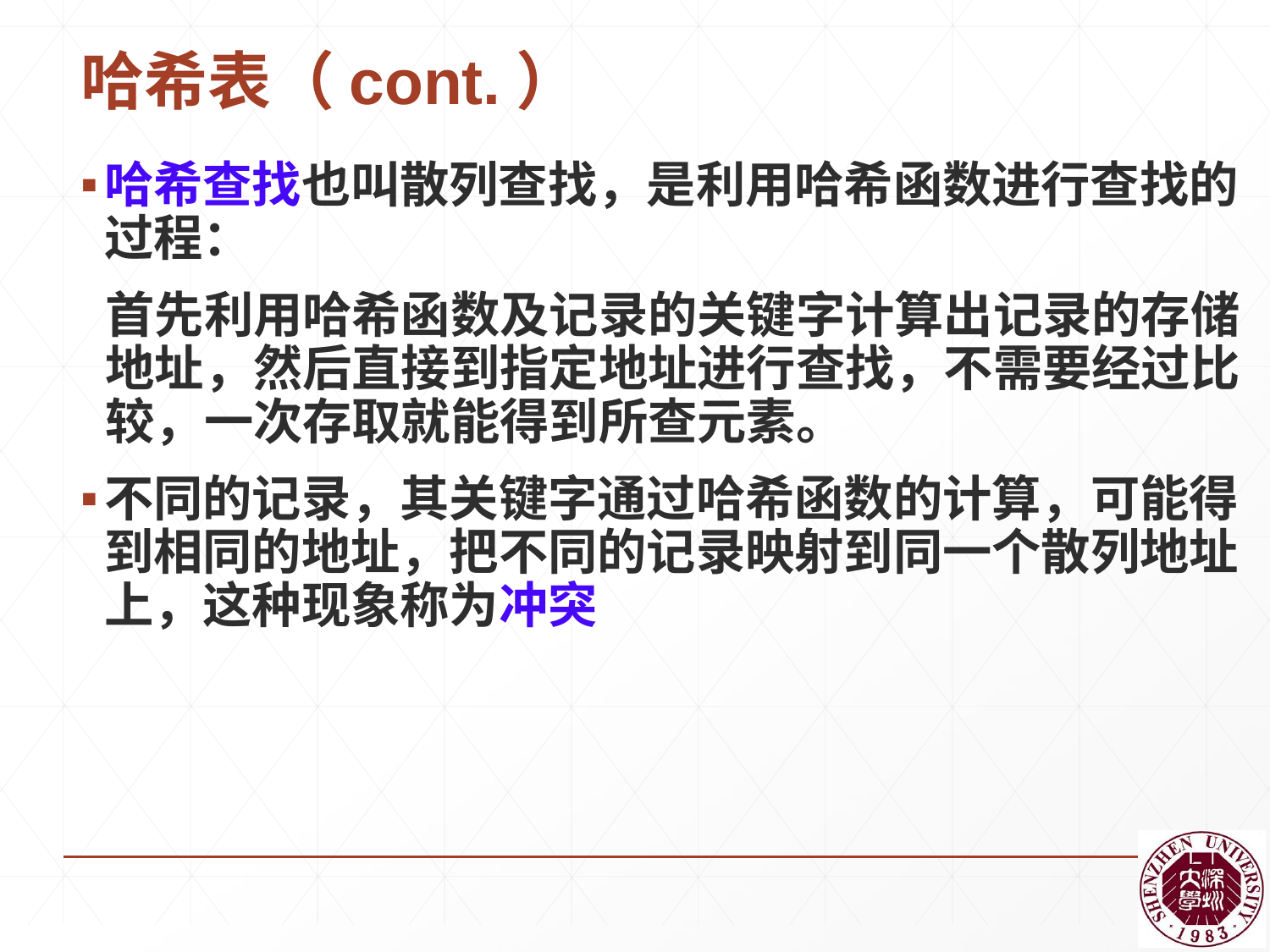

# 哈希表（cont.）
哈希查找也叫散列查找，是利用哈希函数进行查找的过程：
首先利用哈希函数及记录的关键字计算出记录的存储地址，然后直接到指定地址进行查找，不需要经过比较，一次存取就能得到所查元素。
不同的记录，其关键字通过哈希函数的计算，可能得到相同的地址，把不同的记录映射到同一个散列地址上，这种现象称为冲突